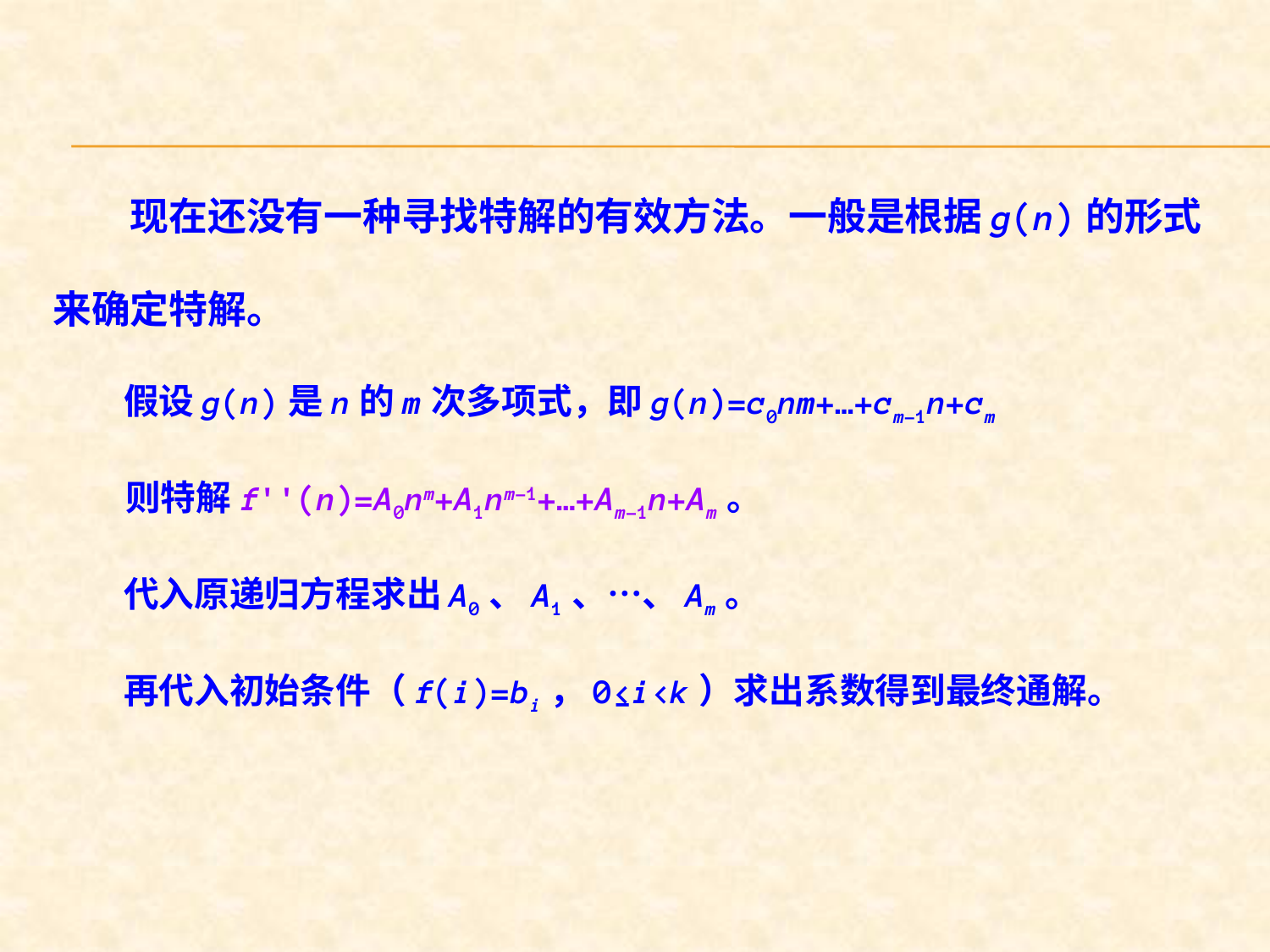

现在还没有一种寻找特解的有效方法。一般是根据g(n)的形式来确定特解。
　　假设g(n)是n的m次多项式，即g(n)=c0nm+…+cm-1n+cm
        则特解f''(n)=A0nm+A1nm-1+…+Am-1n+Am。
　　代入原递归方程求出A0、A1、…、Am。
　　再代入初始条件（f(i)=bi，0≤i<k）求出系数得到最终通解。